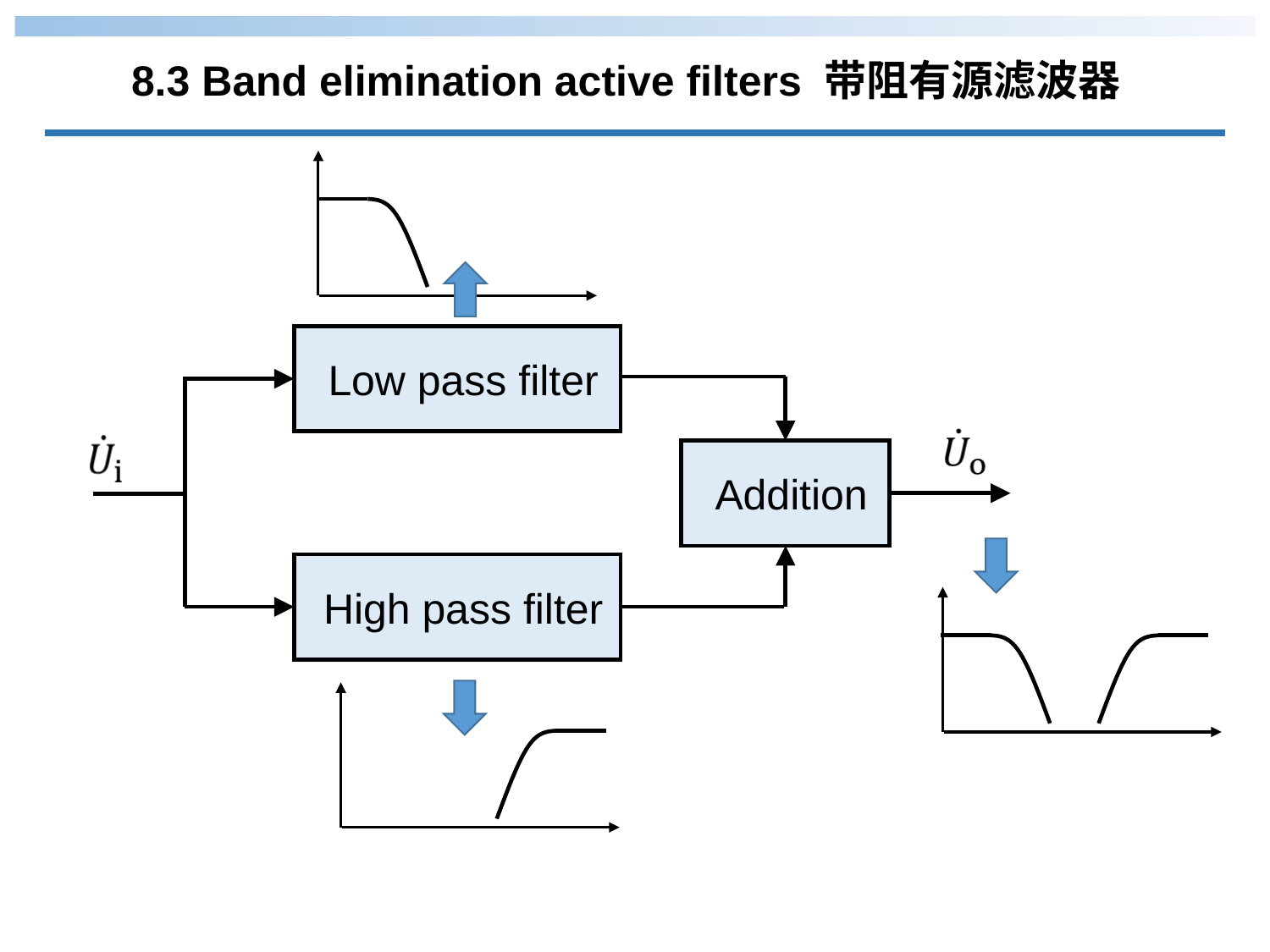

8.3 Band elimination active filters 带阻有源滤波器

 Low pass filter
 Addition

 High pass filter